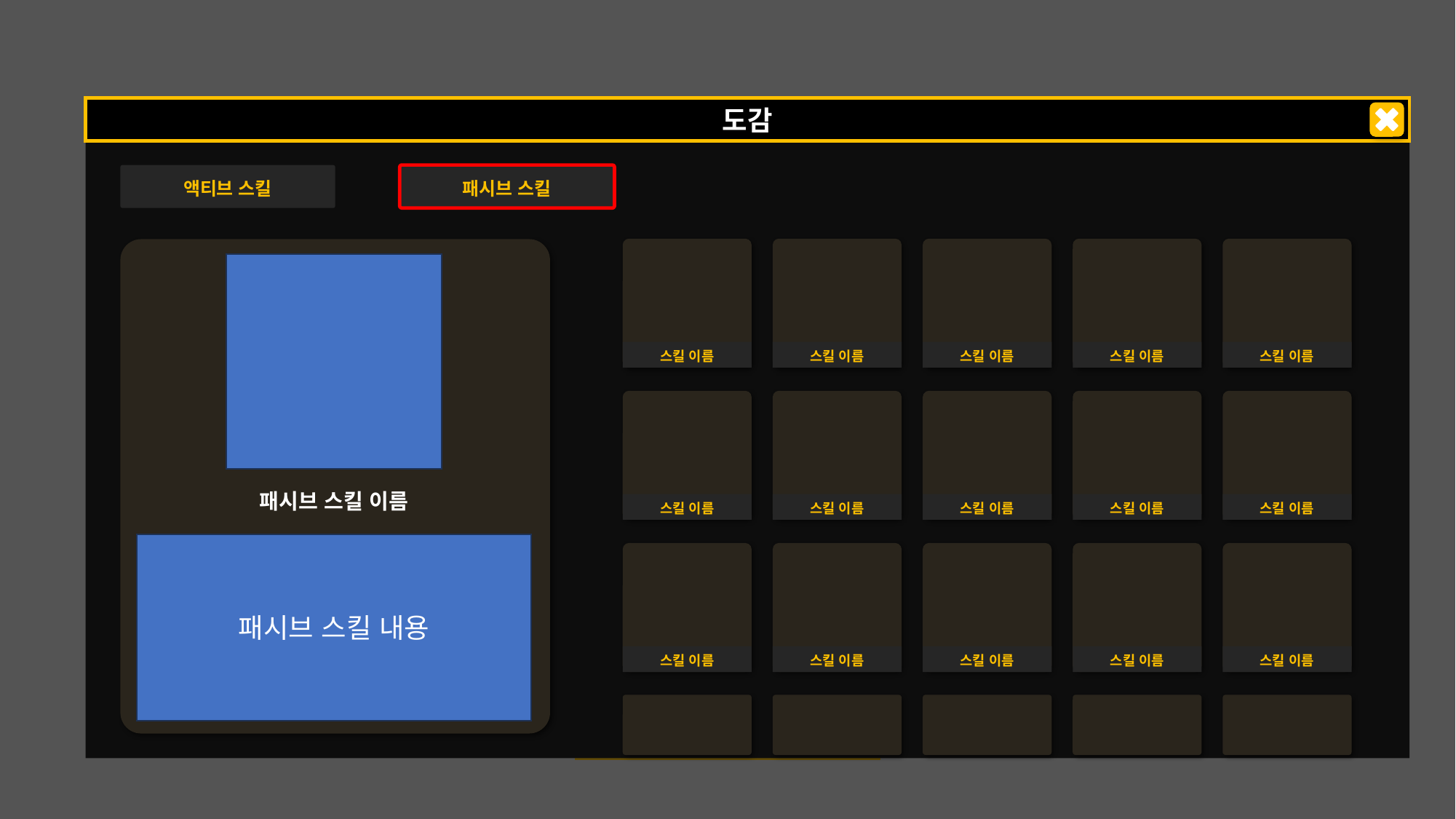

도감

액티브 스킬
패시브 스킬
THE TOWER

스킬 이름

스킬 이름

스킬 이름

스킬 이름

스킬 이름

스킬 이름

스킬 이름

스킬 이름

스킬 이름

스킬 이름
새로하기
패시브 스킬 이름
이어하기
패시브 스킬 내용

스킬 이름

스킬 이름

스킬 이름

스킬 이름

스킬 이름
도감
종료